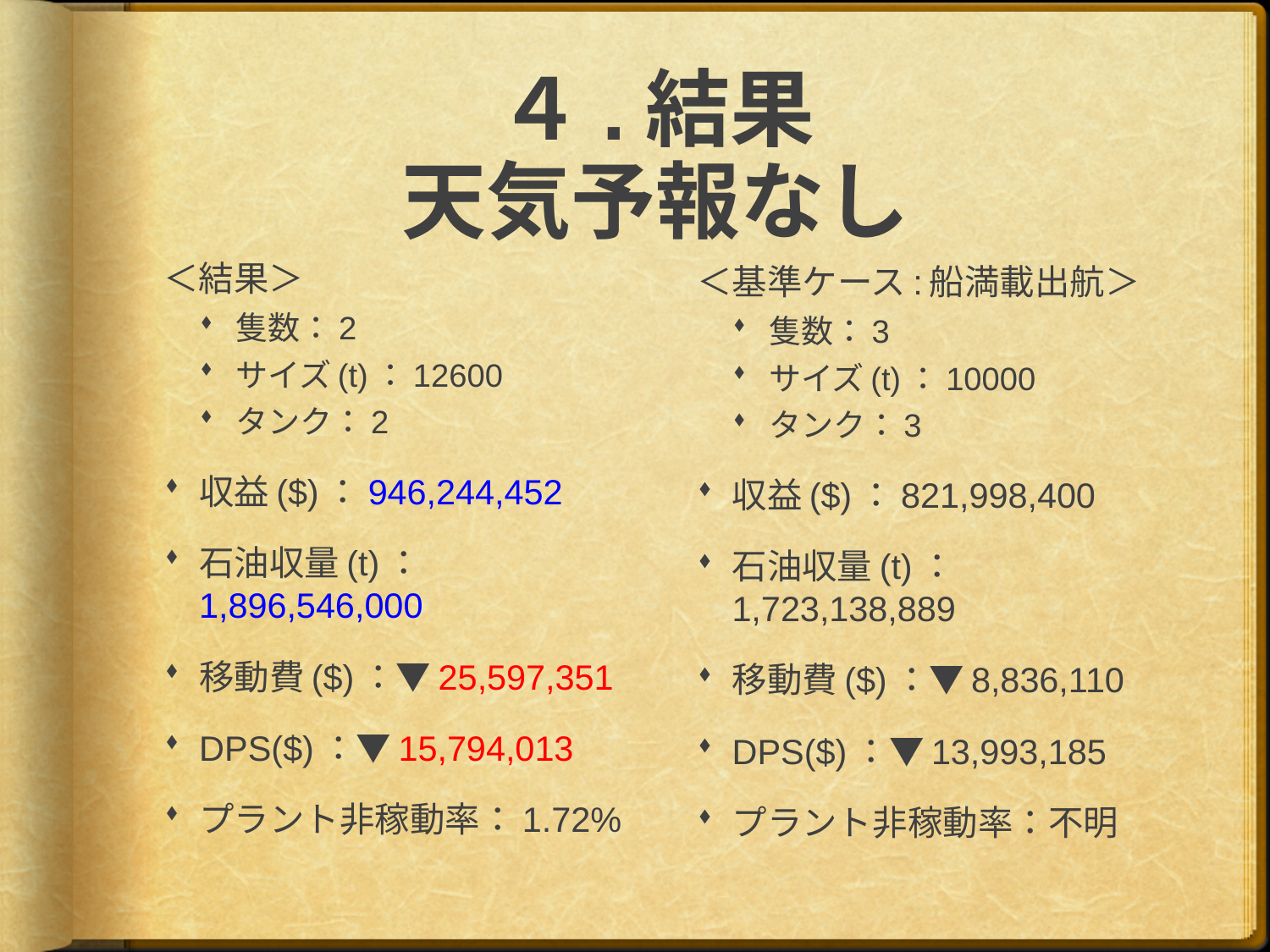

# ４.結果 天気予報なし
＜結果＞
隻数：2
サイズ(t)：12600
タンク：2
収益($)：946,244,452
石油収量(t)：1,896,546,000
移動費($)：▼25,597,351
DPS($)：▼15,794,013
プラント非稼動率：1.72%
＜基準ケース:船満載出航＞
隻数：3
サイズ(t)：10000
タンク：3
収益($)：821,998,400
石油収量(t)：1,723,138,889
移動費($)：▼8,836,110
DPS($)：▼13,993,185
プラント非稼動率：不明